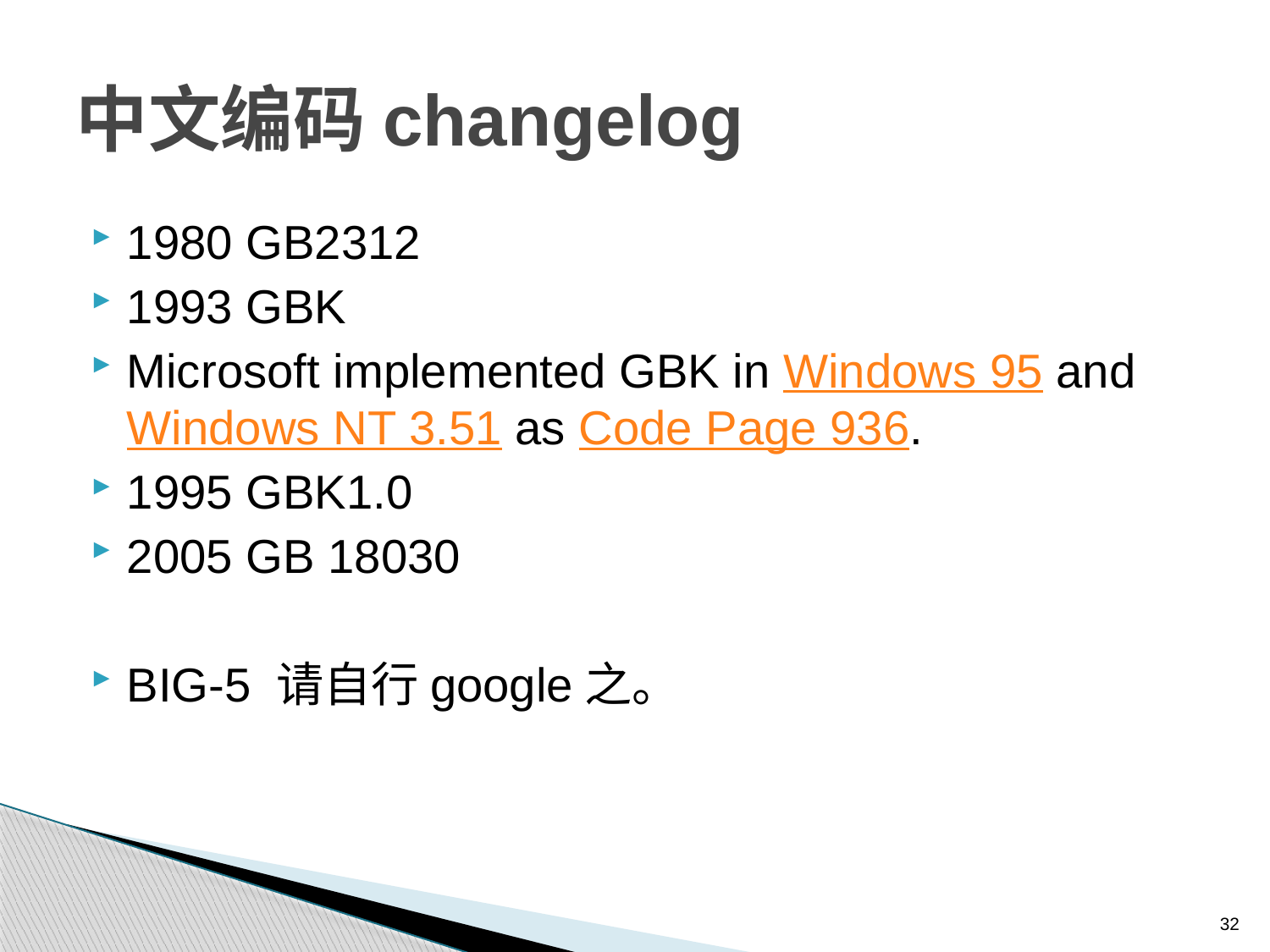

# 中文编码changelog
1980 GB2312
1993 GBK
Microsoft implemented GBK in Windows 95 and Windows NT 3.51 as Code Page 936.
1995 GBK1.0
2005 GB 18030

BIG-5 请自行google之。

32